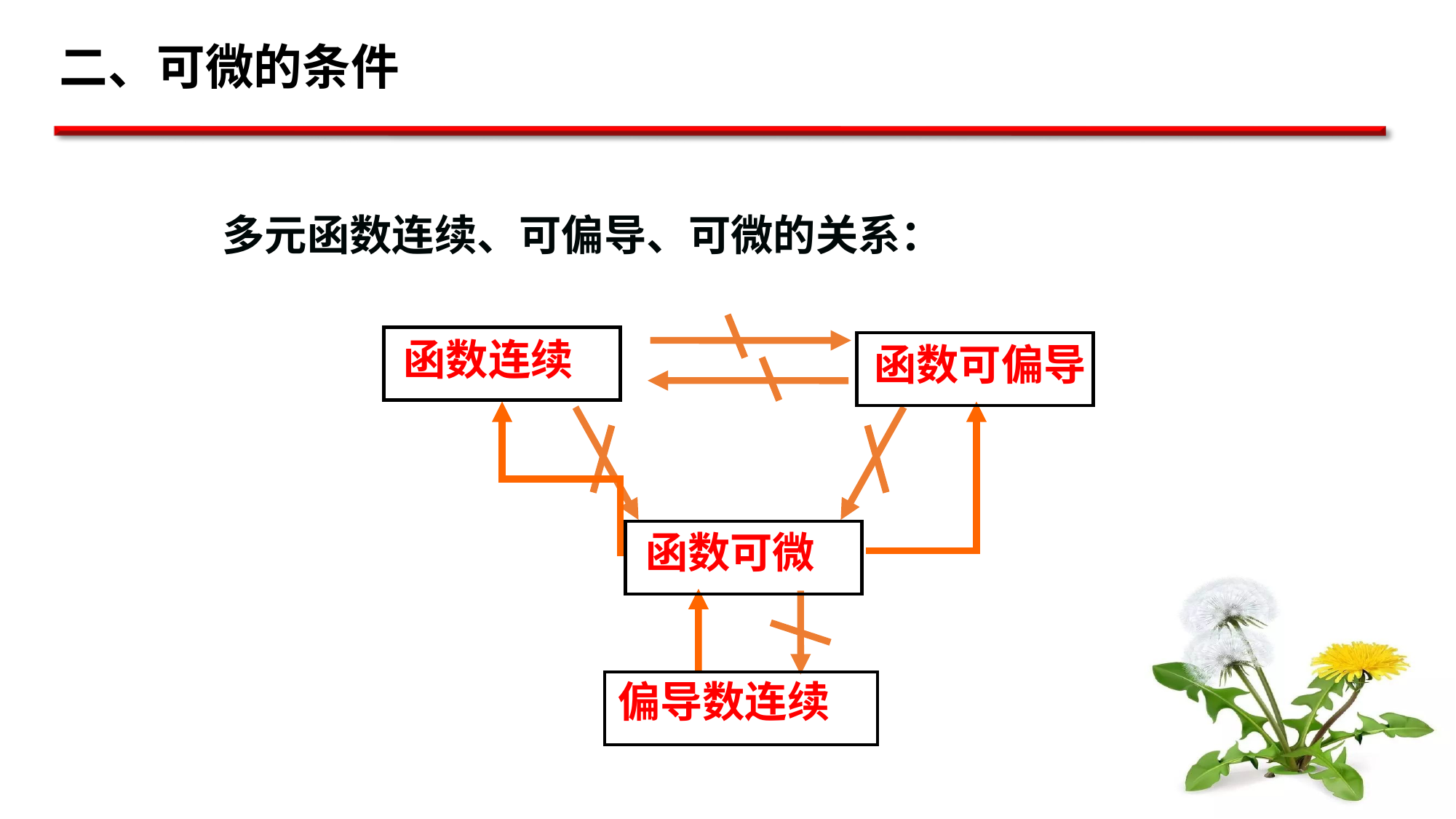

多元函数连续、可偏导、可微的关系：

函数连续
函数可偏导
函数可微
偏导数连续